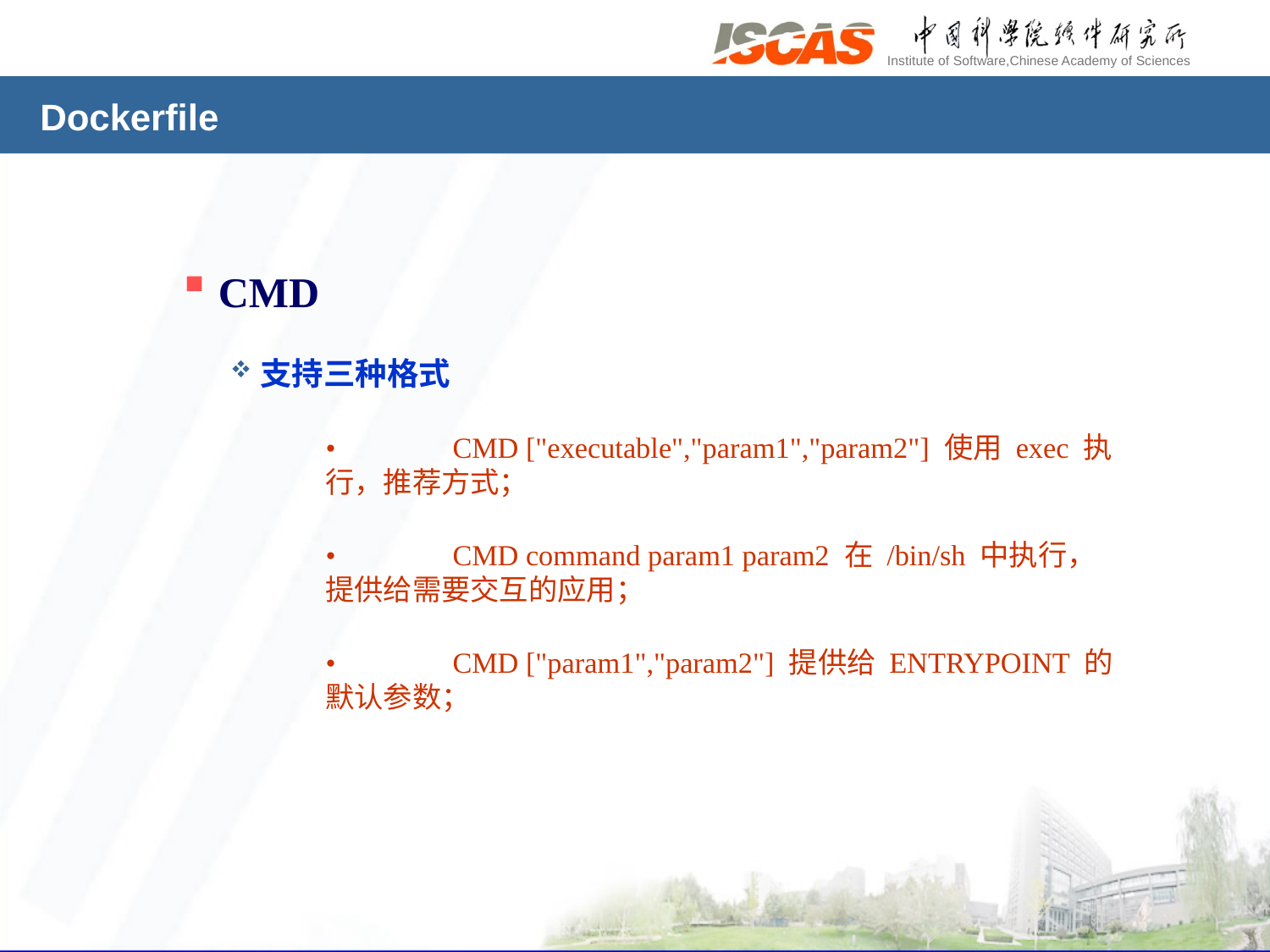

# Dockerfile
CMD
支持三种格式
•	CMD ["executable","param1","param2"] 使用 exec 执行，推荐方式；
•	CMD command param1 param2 在 /bin/sh 中执行，提供给需要交互的应用；
•	CMD ["param1","param2"] 提供给 ENTRYPOINT 的默认参数；